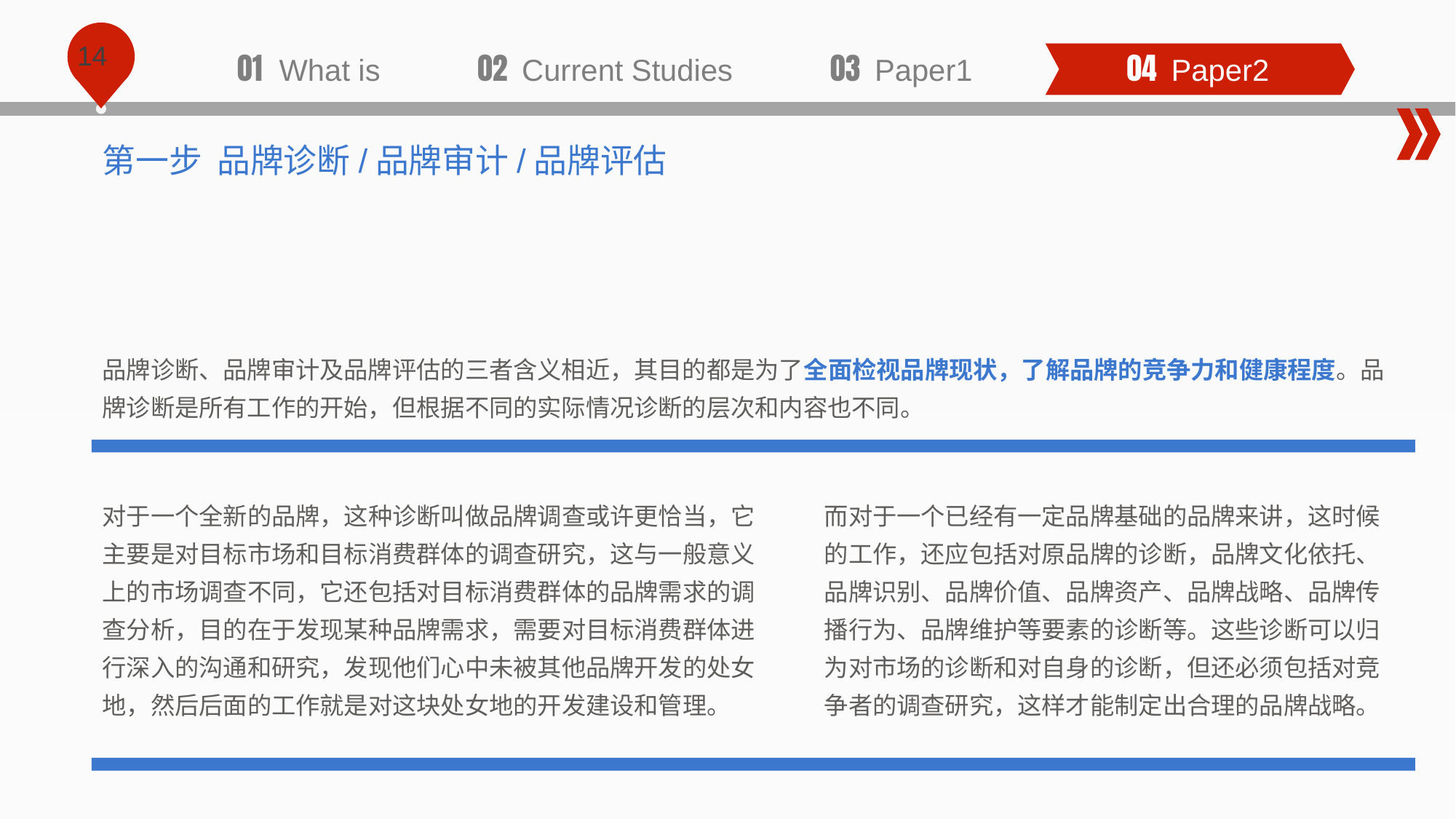

01  What is
02  Current Studies
03  Paper1
04  Paper2
第一步  品牌诊断/品牌审计/品牌评估
品牌诊断、品牌审计及品牌评估的三者含义相近，其目的都是为了全面检视品牌现状，了解品牌的竞争力和健康程度。品牌诊断是所有工作的开始，但根据不同的实际情况诊断的层次和内容也不同。

对于一个全新的品牌，这种诊断叫做品牌调查或许更恰当，它主要是对目标市场和目标消费群体的调查研究，这与一般意义上的市场调查不同，它还包括对目标消费群体的品牌需求的调查分析，目的在于发现某种品牌需求，需要对目标消费群体进行深入的沟通和研究，发现他们心中未被其他品牌开发的处女地，然后后面的工作就是对这块处女地的开发建设和管理。
而对于一个已经有一定品牌基础的品牌来讲，这时候的工作，还应包括对原品牌的诊断，品牌文化依托、品牌识别、品牌价值、品牌资产、品牌战略、品牌传播行为、品牌维护等要素的诊断等。这些诊断可以归为对市场的诊断和对自身的诊断，但还必须包括对竞争者的调查研究，这样才能制定出合理的品牌战略。